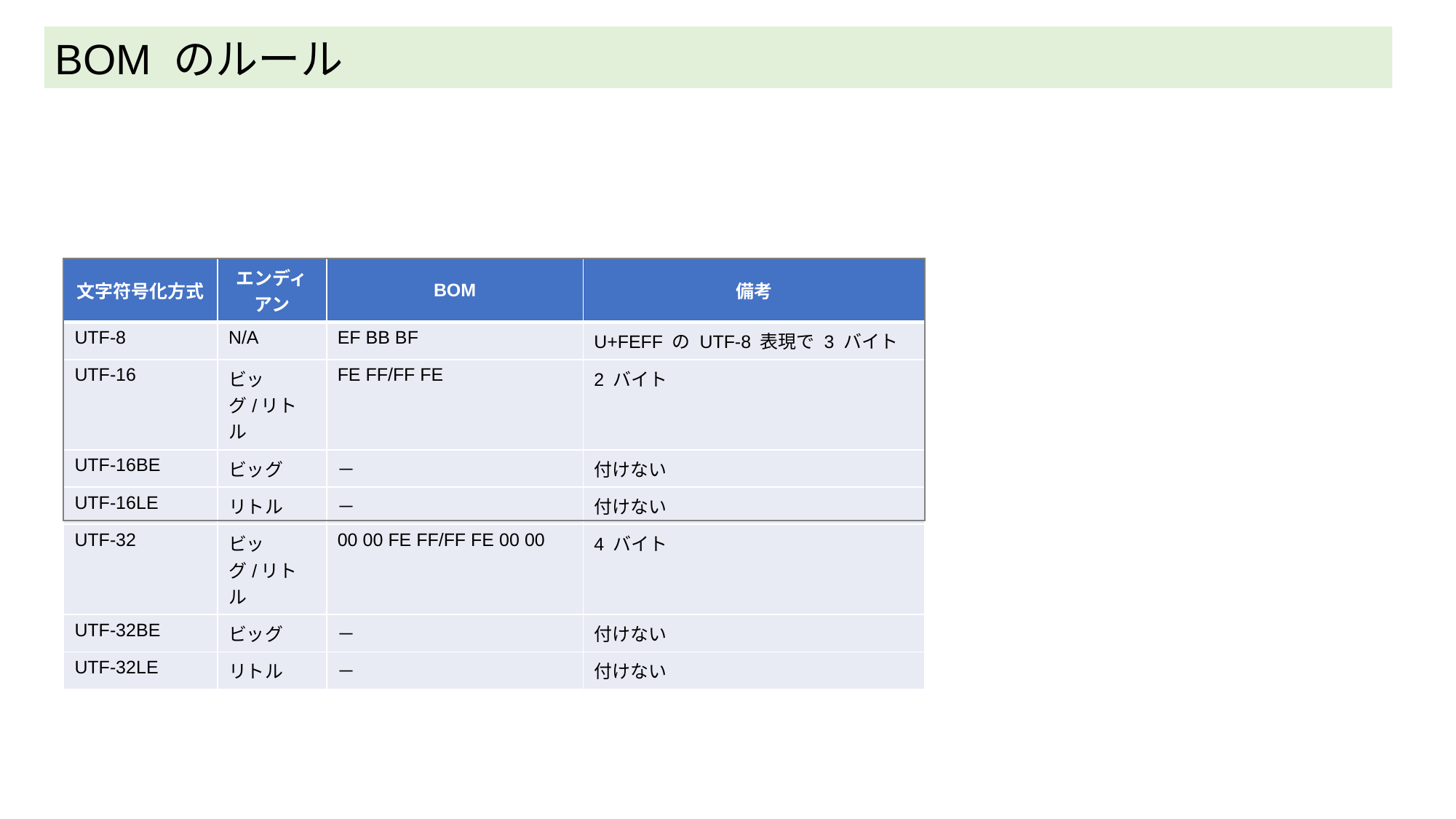

BOM のルール
| 文字符号化方式 | エンディアン | BOM | 備考 |
| --- | --- | --- | --- |
| UTF-8 | N/A | EF BB BF | U+FEFF の UTF-8 表現で 3 バイト |
| UTF-16 | ビッグ/リトル | FE FF/FF FE | 2 バイト |
| UTF-16BE | ビッグ | － | 付けない |
| UTF-16LE | リトル | － | 付けない |
| UTF-32 | ビッグ/リトル | 00 00 FE FF/FF FE 00 00 | 4 バイト |
| UTF-32BE | ビッグ | － | 付けない |
| UTF-32LE | リトル | － | 付けない |